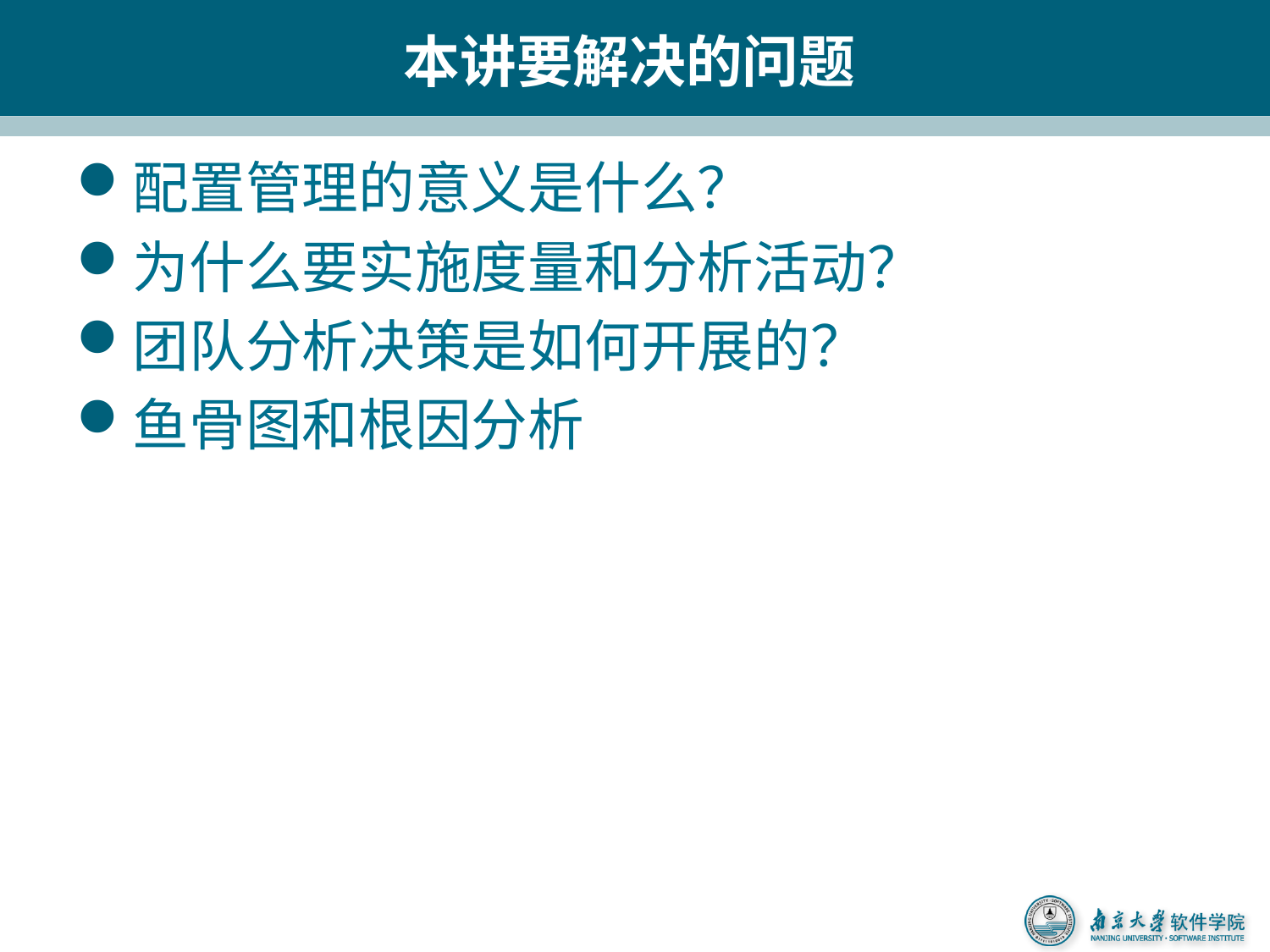

# 本讲要解决的问题
配置管理的意义是什么？
为什么要实施度量和分析活动？
团队分析决策是如何开展的？
鱼骨图和根因分析